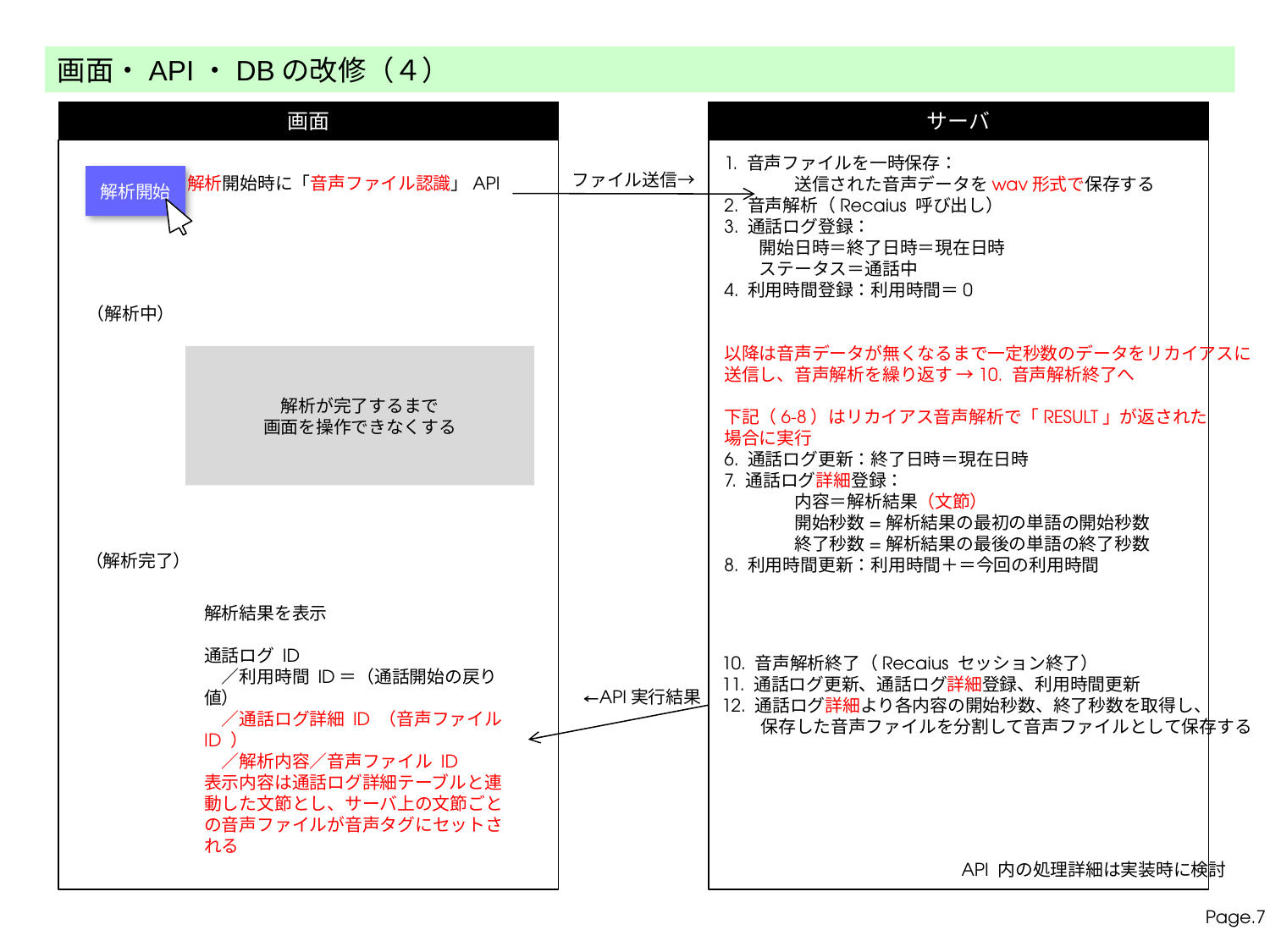

画面・API・DBの改修（４）
画面
サーバ

1. 音声ファイルを一時保存：
　　　　送信された音声データをwav形式で保存する
2. 音声解析（Recaius 呼び出し）
3. 通話ログ登録：
　　開始日時＝終了日時＝現在日時
　　ステータス＝通話中
4. 利用時間登録：利用時間＝0

以降は音声データが無くなるまで一定秒数のデータをリカイアスに
送信し、音声解析を繰り返す →10. 音声解析終了へ

下記（6-8）はリカイアス音声解析で「RESULT」が返された
場合に実行
6. 通話ログ更新：終了日時＝現在日時
7. 通話ログ詳細登録：
　　　　内容＝解析結果（文節）
　　　　開始秒数=解析結果の最初の単語の開始秒数
　　　　終了秒数=解析結果の最後の単語の終了秒数
8. 利用時間更新：利用時間＋＝今回の利用時間

ファイル送信→
解析開始

解析開始時に「音声ファイル認識」API

（解析中）

解析が完了するまで
画面を操作できなくする

（解析完了）
解析結果を表示

通話ログ ID
　／利用時間 ID＝（通話開始の戻り値）
　／通話ログ詳細 ID （音声ファイル ID ）
　／解析内容／音声ファイル ID
表示内容は通話ログ詳細テーブルと連動した文節とし、サーバ上の文節ごとの音声ファイルが音声タグにセットされる

10. 音声解析終了（Recaius セッション終了）
11. 通話ログ更新、通話ログ詳細登録、利用時間更新
12. 通話ログ詳細より各内容の開始秒数、終了秒数を取得し、
　　 保存した音声ファイルを分割して音声ファイルとして保存する

←API実行結果
API 内の処理詳細は実装時に検討